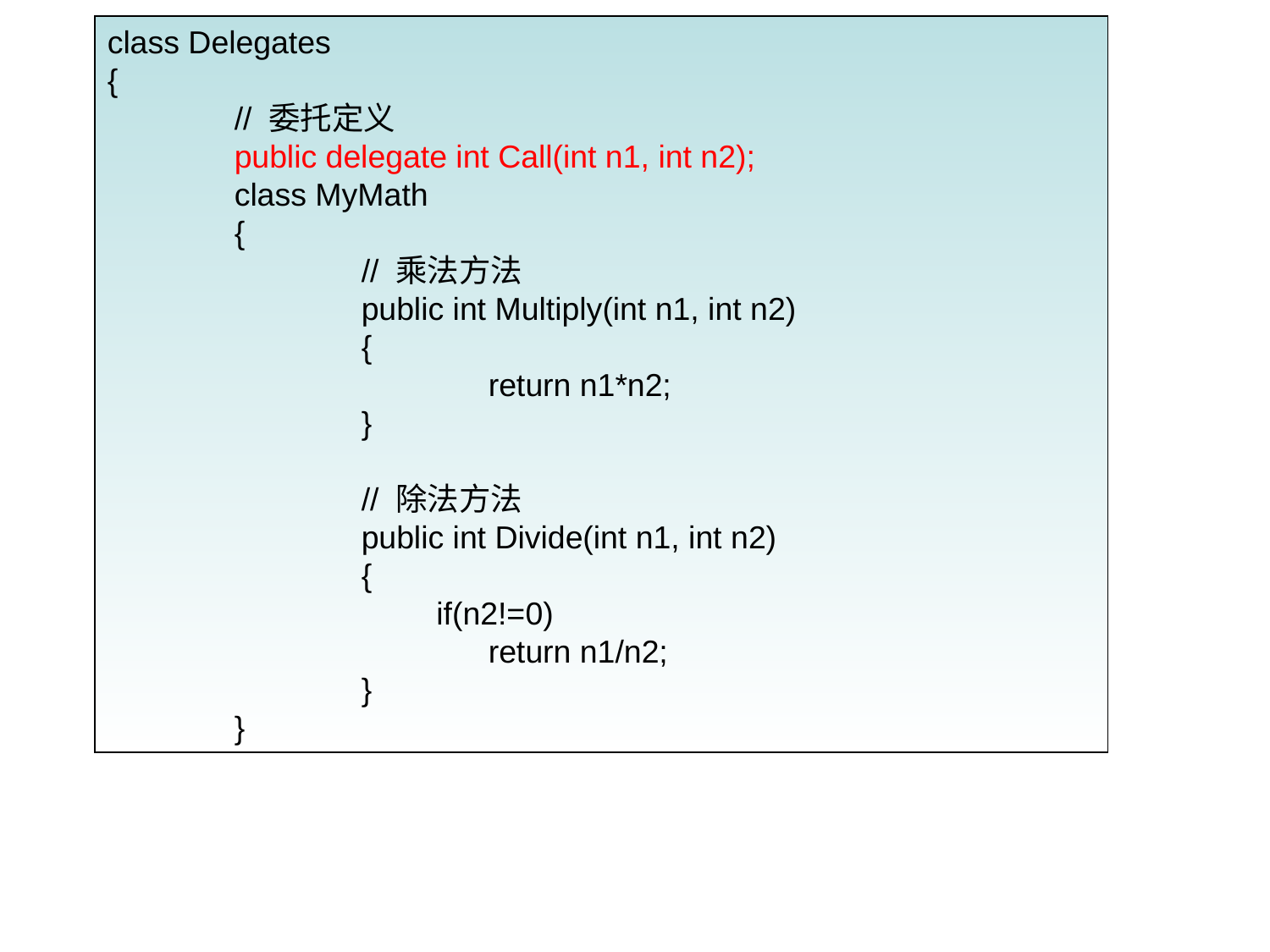

class Delegates
{
	// 委托定义
	public delegate int Call(int n1, int n2);
	class MyMath
	{
		// 乘法方法
		public int Multiply(int n1, int n2)
		{
			return n1*n2;
		}

		// 除法方法
		public int Divide(int n1, int n2)
		{
                                     if(n2!=0)
			return n1/n2;
		}
	}